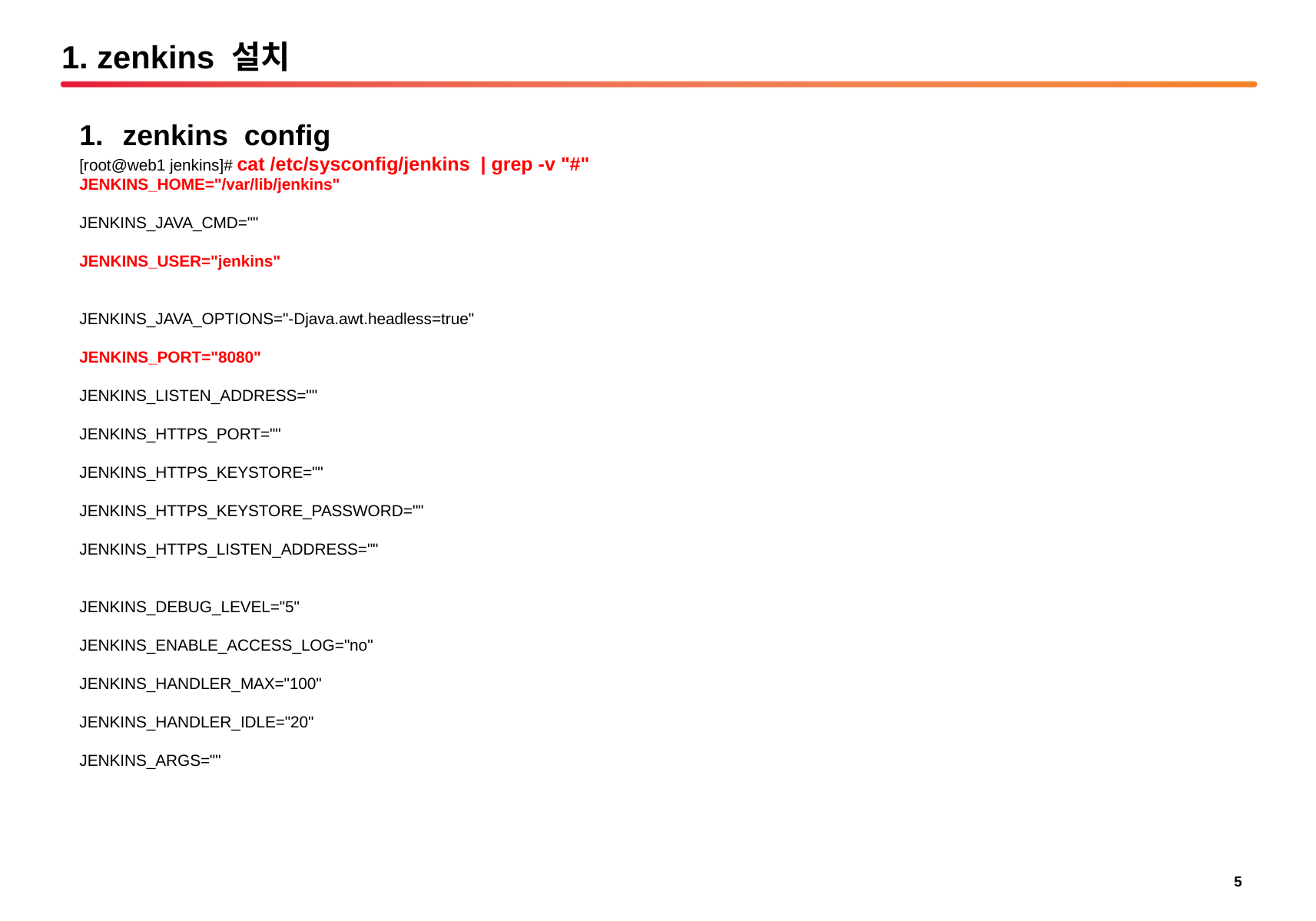

# 1. zenkins 설치
zenkins  config
[root@web1 jenkins]# cat /etc/sysconfig/jenkins  | grep -v "#"
JENKINS_HOME="/var/lib/jenkins"

JENKINS_JAVA_CMD=""

JENKINS_USER="jenkins"

JENKINS_JAVA_OPTIONS="-Djava.awt.headless=true"

JENKINS_PORT="8080"

JENKINS_LISTEN_ADDRESS=""

JENKINS_HTTPS_PORT=""

JENKINS_HTTPS_KEYSTORE=""

JENKINS_HTTPS_KEYSTORE_PASSWORD=""

JENKINS_HTTPS_LISTEN_ADDRESS=""

JENKINS_DEBUG_LEVEL="5"

JENKINS_ENABLE_ACCESS_LOG="no"

JENKINS_HANDLER_MAX="100"

JENKINS_HANDLER_IDLE="20"

JENKINS_ARGS=""